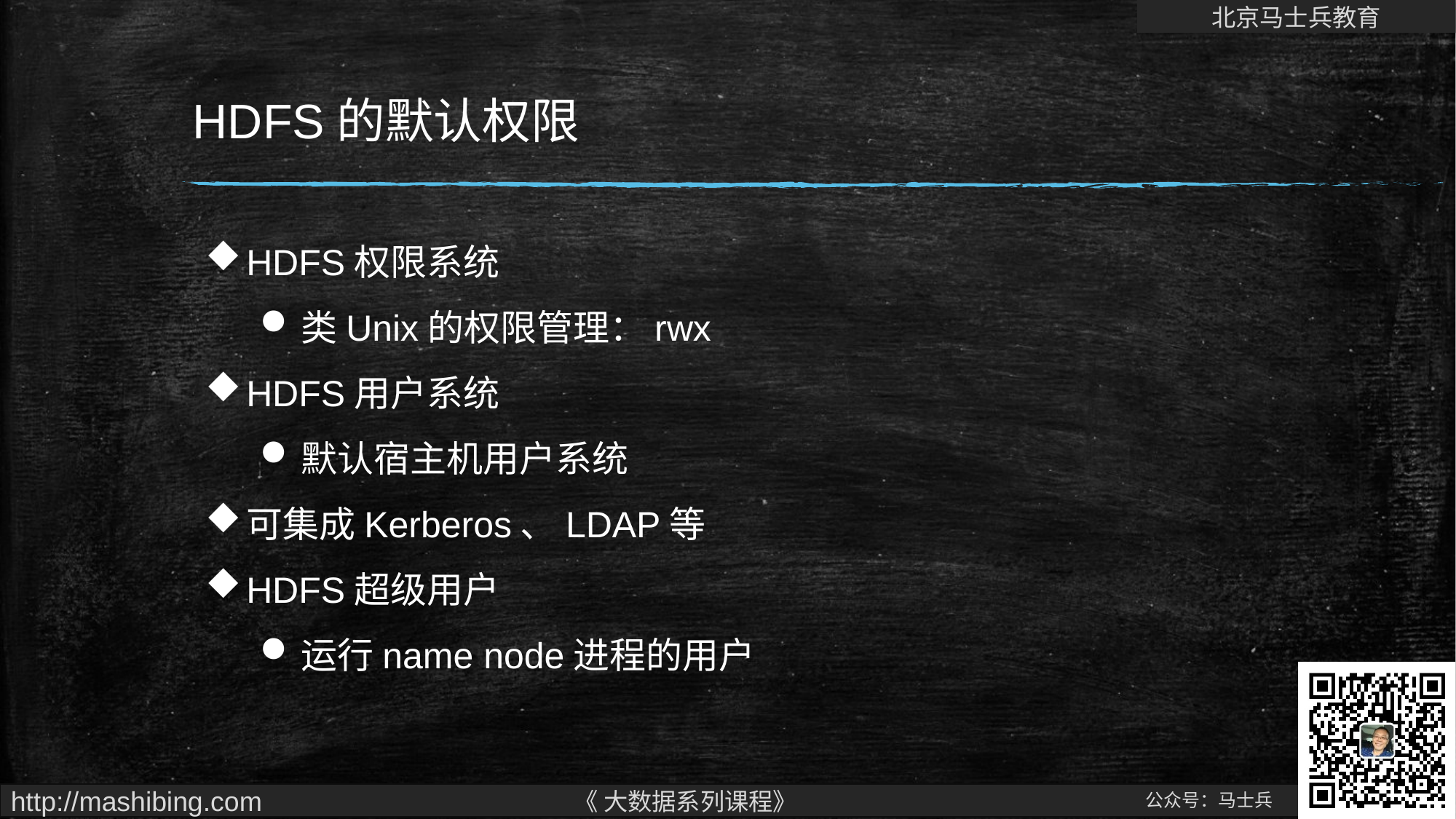

# HDFS的默认权限
HDFS权限系统
类Unix的权限管理：rwx
HDFS用户系统
默认宿主机用户系统
可集成Kerberos、LDAP等
HDFS超级用户
运行name node进程的用户